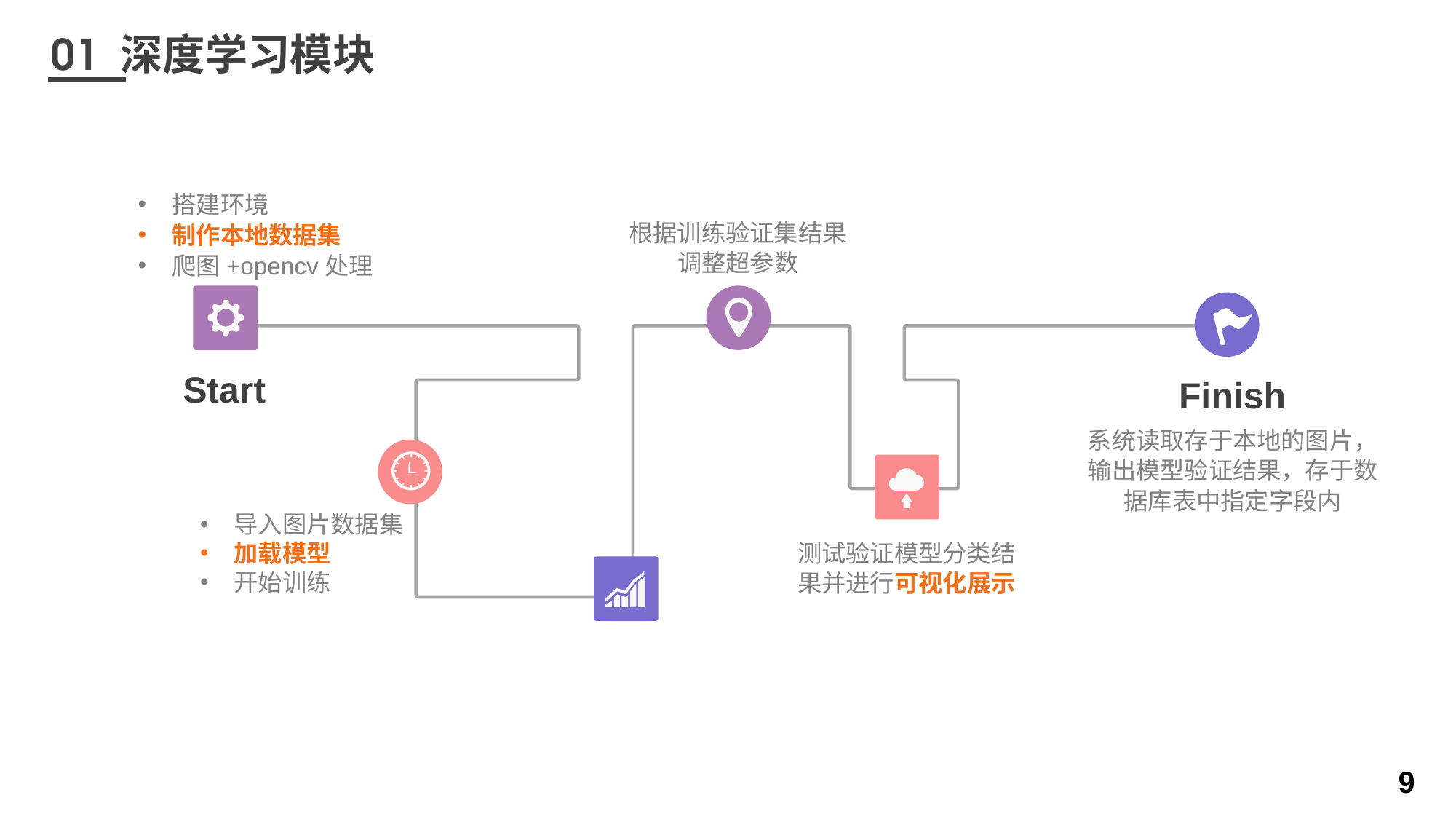

01 深度学习模块
搭建环境
制作本地数据集
爬图+opencv处理
根据训练验证集结果调整超参数

Start

 Finish

系统读取存于本地的图片，输出模型验证结果，存于数据库表中指定字段内

导入图片数据集
加载模型
开始训练
测试验证模型分类结果并进行可视化展示

9